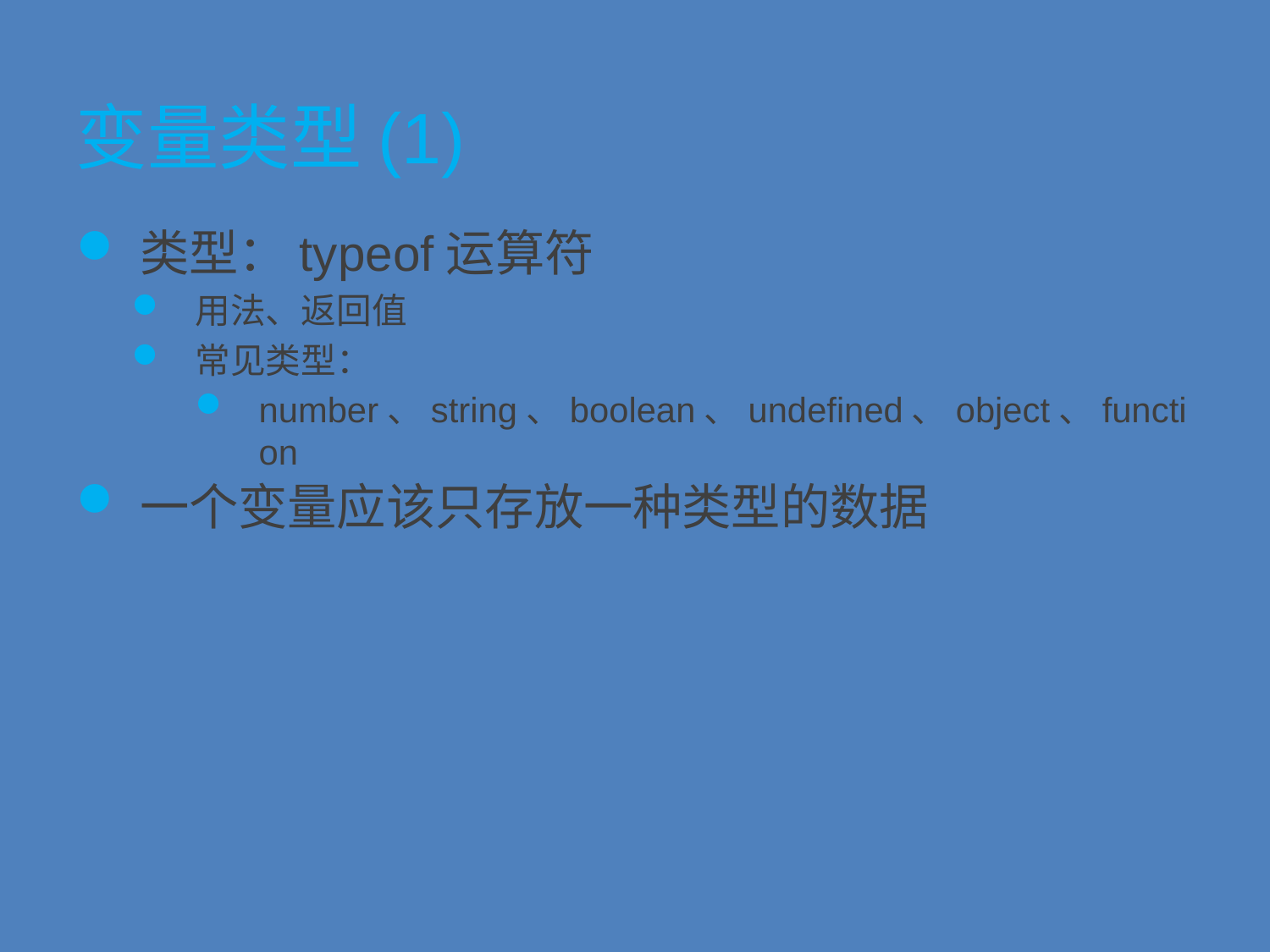

# 变量类型(1)
类型：typeof运算符
用法、返回值
常见类型：
number、string、boolean、undefined、object、function
一个变量应该只存放一种类型的数据